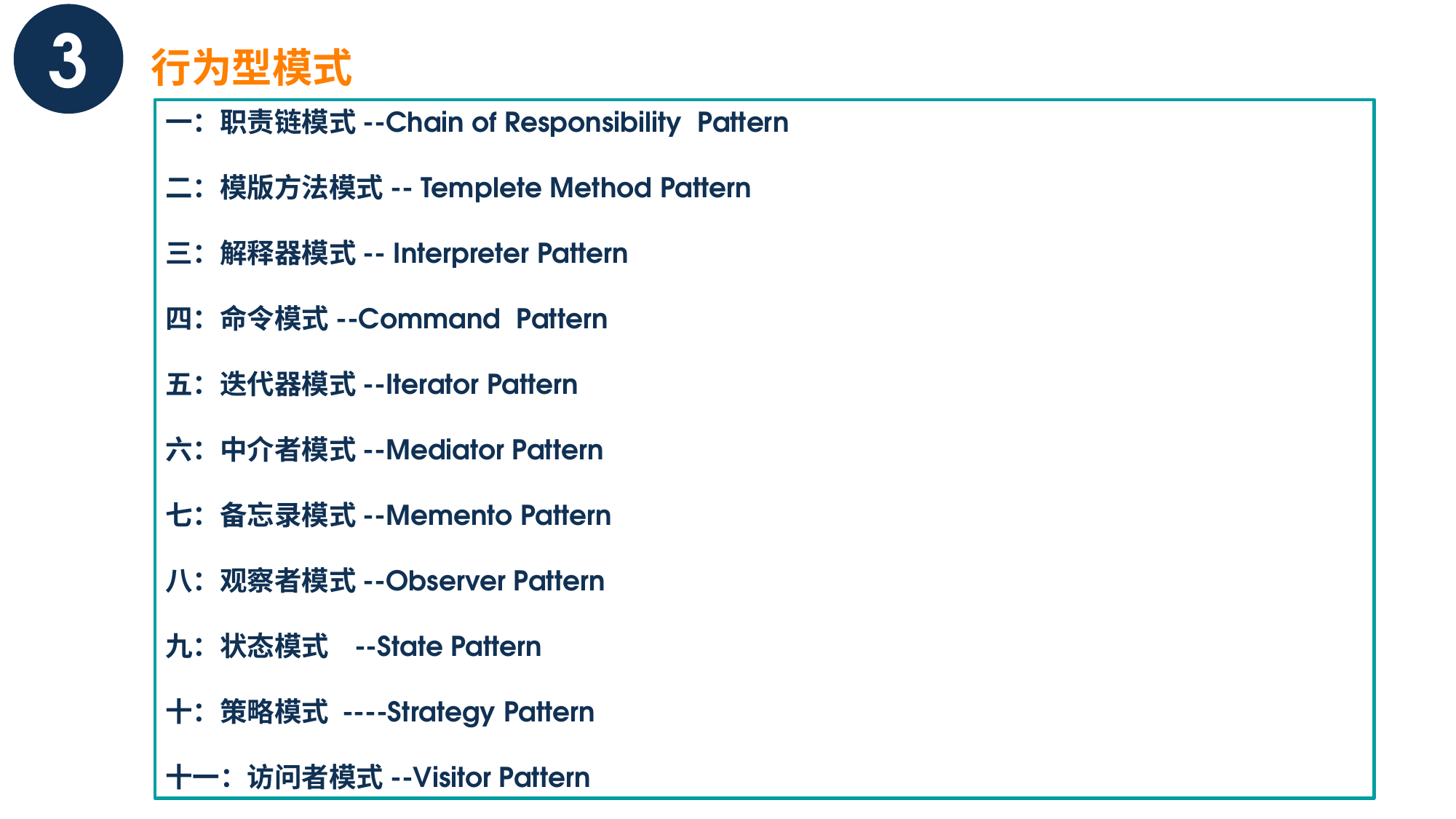

3
行为型模式
创建型模式
CREAT PATTERN
一：职责链模式--Chain of Responsibility  Pattern

二：模版方法模式-- Templete Method Pattern

三：解释器模式-- Interpreter Pattern

四：命令模式--Command  Pattern

五：迭代器模式--Iterator Pattern

六：中介者模式--Mediator Pattern

七：备忘录模式--Memento Pattern

八：观察者模式--Observer Pattern

九：状态模式   --State Pattern

十：策略模式 ----Strategy Pattern

十一：访问者模式--Visitor Pattern